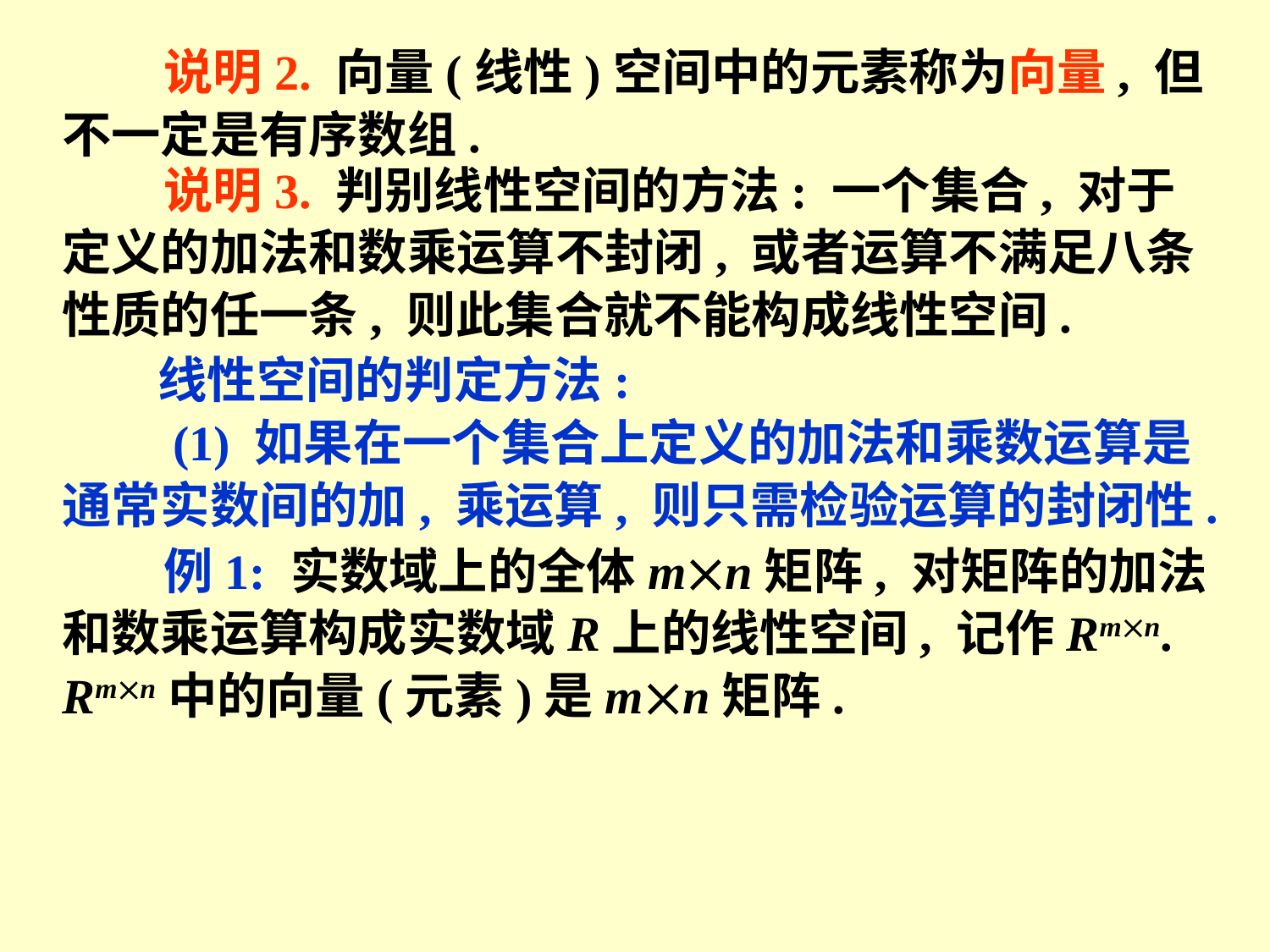

说明2. 向量(线性)空间中的元素称为向量, 但不一定是有序数组.
        说明3. 判别线性空间的方法: 一个集合, 对于定义的加法和数乘运算不封闭, 或者运算不满足八条性质的任一条, 则此集合就不能构成线性空间.
线性空间的判定方法:
         (1) 如果在一个集合上定义的加法和乘数运算是通常实数间的加, 乘运算, 则只需检验运算的封闭性.
        例1: 实数域上的全体m×n矩阵, 对矩阵的加法和数乘运算构成实数域R上的线性空间, 记作Rm×n. Rm×n中的向量(元素)是m×n矩阵.